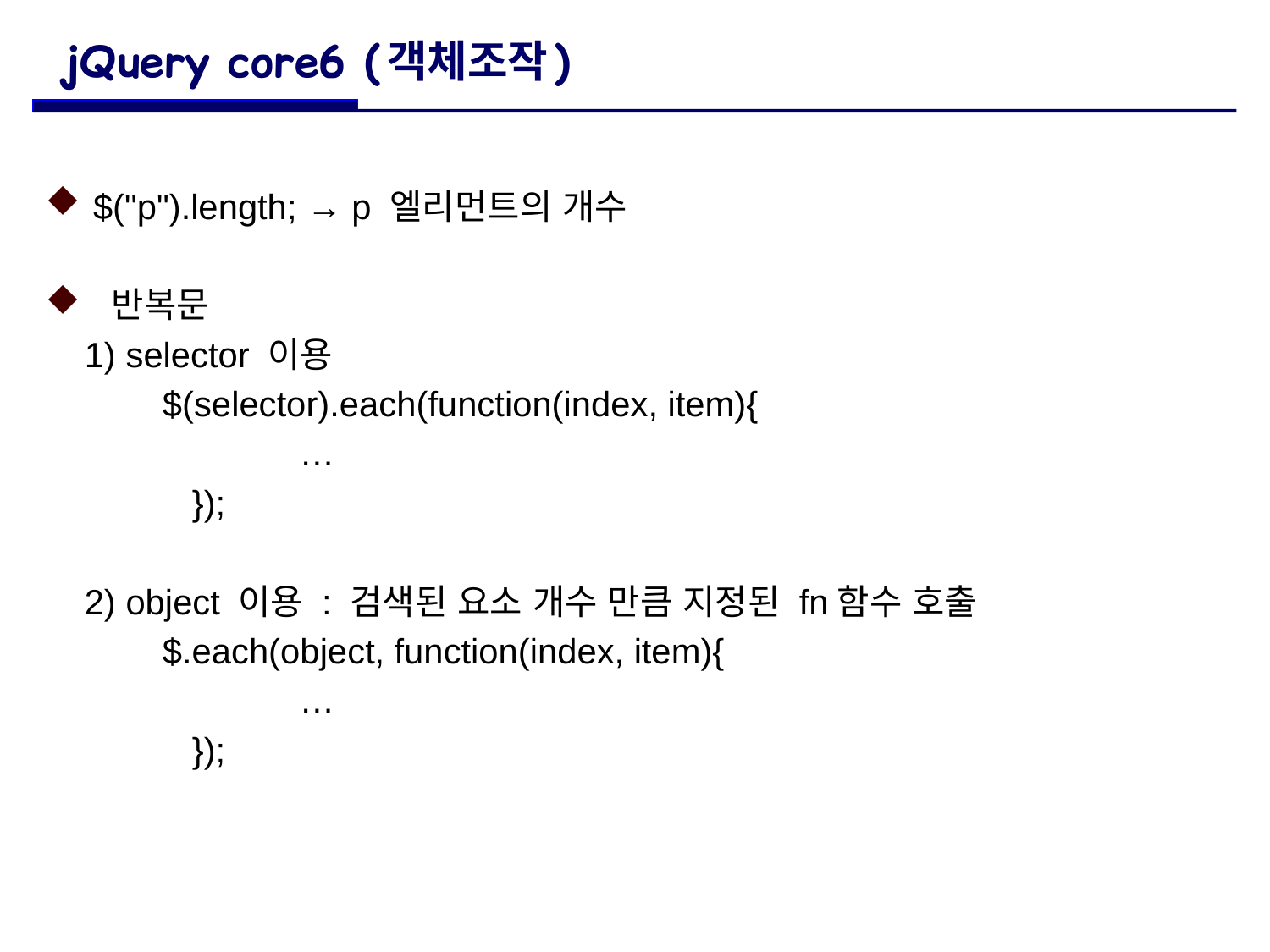

# jQuery core6 (객체조작)
$("p").length; → p 엘리먼트의 개수

 반복문
    1) selector 이용
            $(selector).each(function(index, item){
		…
	  });

    2) object 이용 : 검색된 요소 개수 만큼 지정된 fn함수 호출
            $.each(object, function(index, item){
		…
	  });